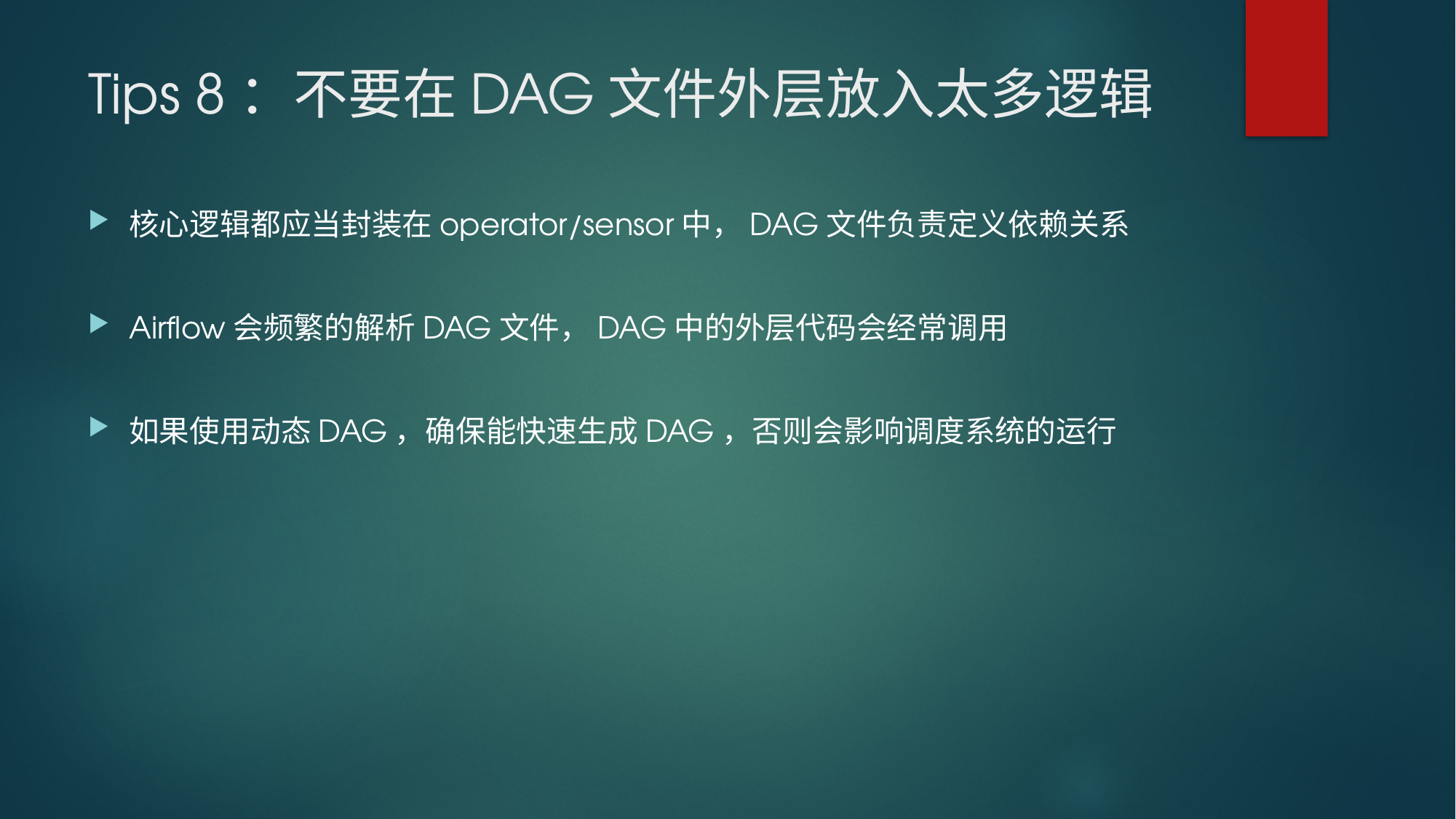

# Tips 8：不要在DAG文件外层放入太多逻辑

核心逻辑都应当封装在operator/sensor中，DAG文件负责定义依赖关系

Airflow会频繁的解析DAG文件，DAG中的外层代码会经常调用

如果使用动态DAG，确保能快速生成DAG，否则会影响调度系统的运行